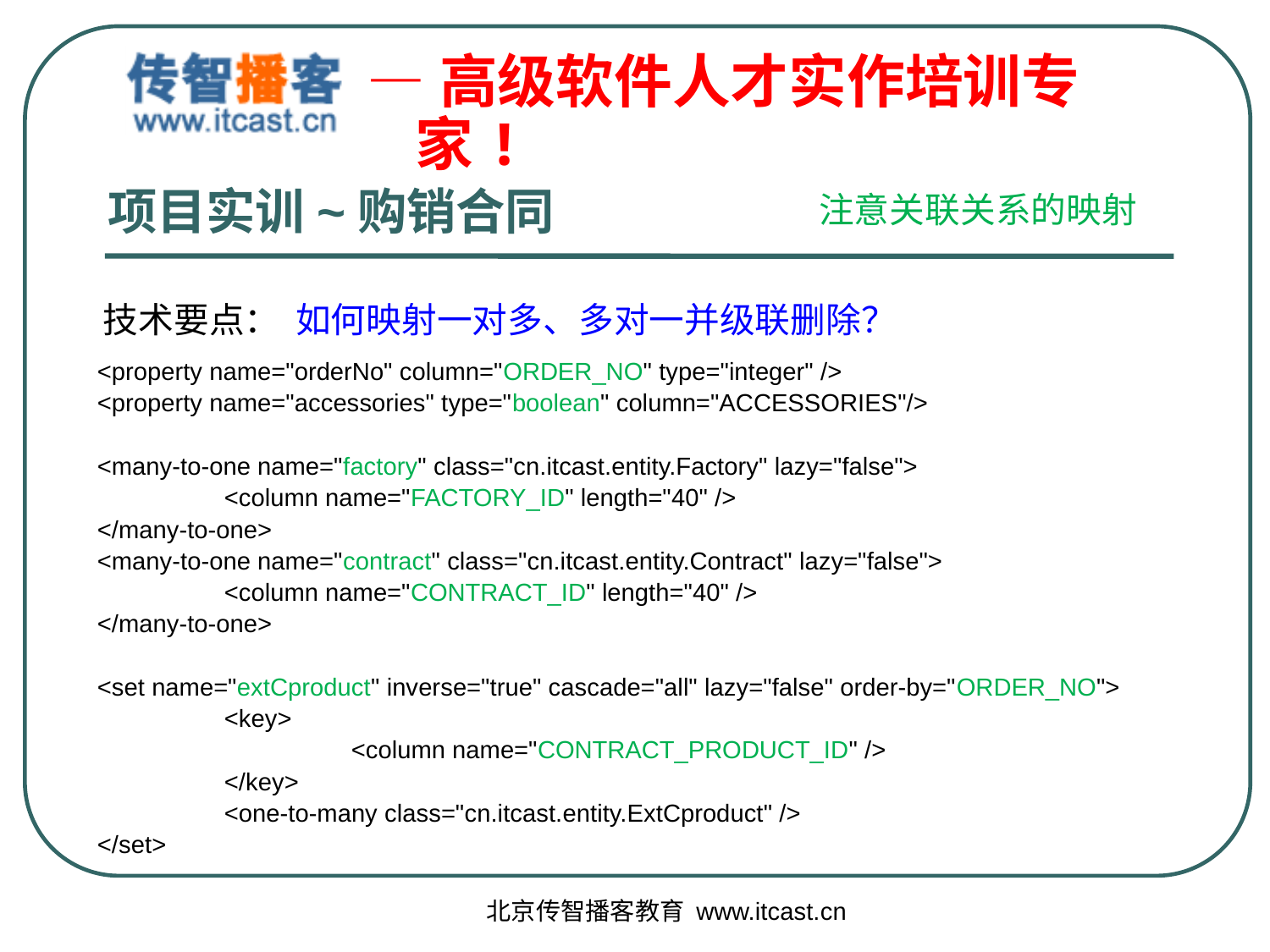

# 项目实训~购销合同
注意关联关系的映射
技术要点：  如何映射一对多、多对一并级联删除？
<property name="orderNo" column="ORDER_NO" type="integer" />
<property name="accessories" type="boolean" column="ACCESSORIES"/>

<many-to-one name="factory" class="cn.itcast.entity.Factory" lazy="false">
	<column name="FACTORY_ID" length="40" />
</many-to-one>
<many-to-one name="contract" class="cn.itcast.entity.Contract" lazy="false">
	<column name="CONTRACT_ID" length="40" />
</many-to-one>

<set name="extCproduct" inverse="true" cascade="all" lazy="false" order-by="ORDER_NO">
	<key>
		<column name="CONTRACT_PRODUCT_ID" />
	</key>
	<one-to-many class="cn.itcast.entity.ExtCproduct" />
</set>
北京传智播客教育 www.itcast.cn